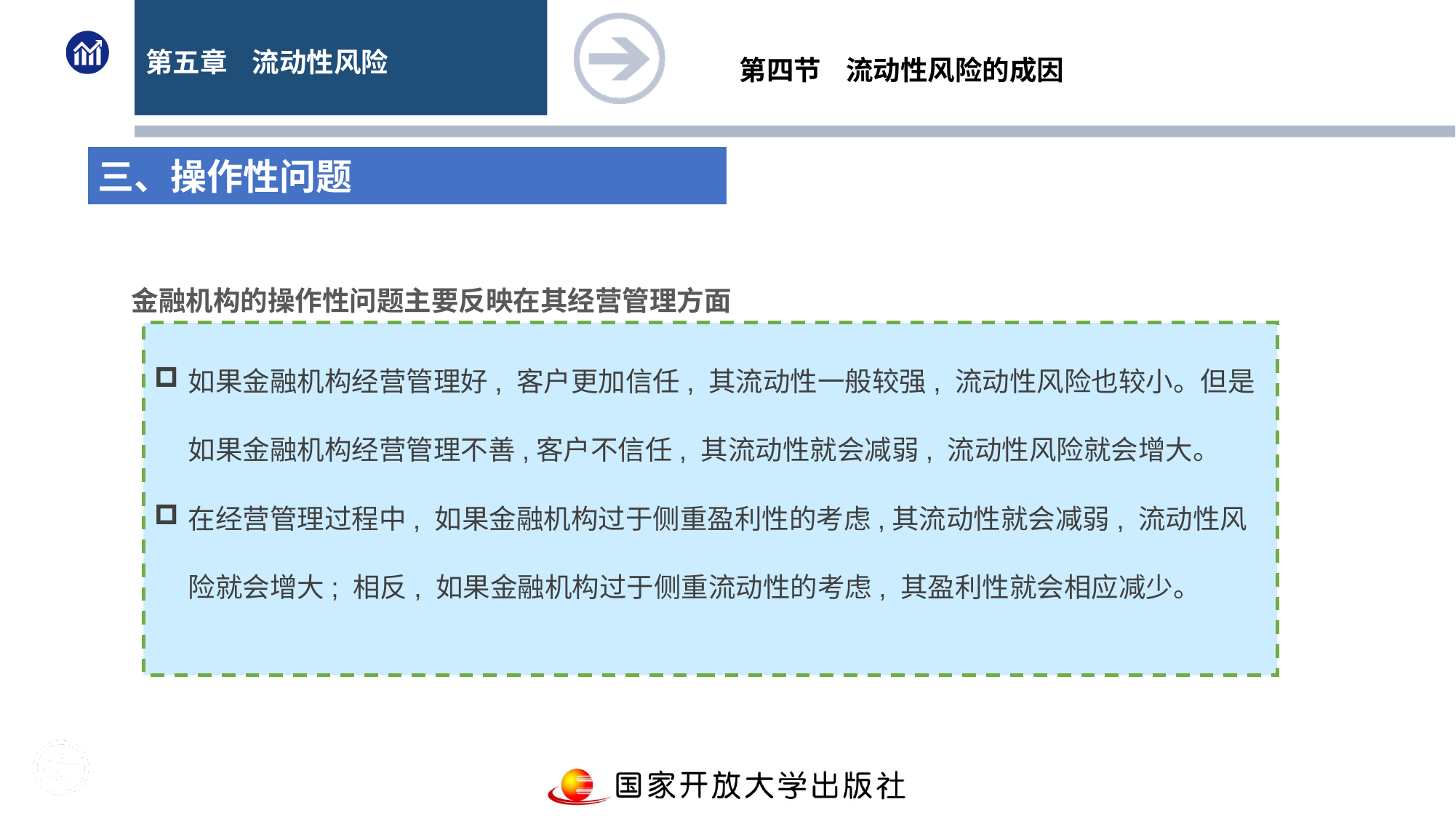

第四节    流动性风险的成因
第五章    流动性风险
三、操作性问题
金融机构的操作性问题主要反映在其经营管理方面
如果金融机构经营管理好, 客户更加信任, 其流动性一般较强, 流动性风险也较小。但是如果金融机构经营管理不善,客户不信任, 其流动性就会减弱, 流动性风险就会增大。
在经营管理过程中, 如果金融机构过于侧重盈利性的考虑,其流动性就会减弱, 流动性风险就会增大; 相反, 如果金融机构过于侧重流动性的考虑, 其盈利性就会相应减少。